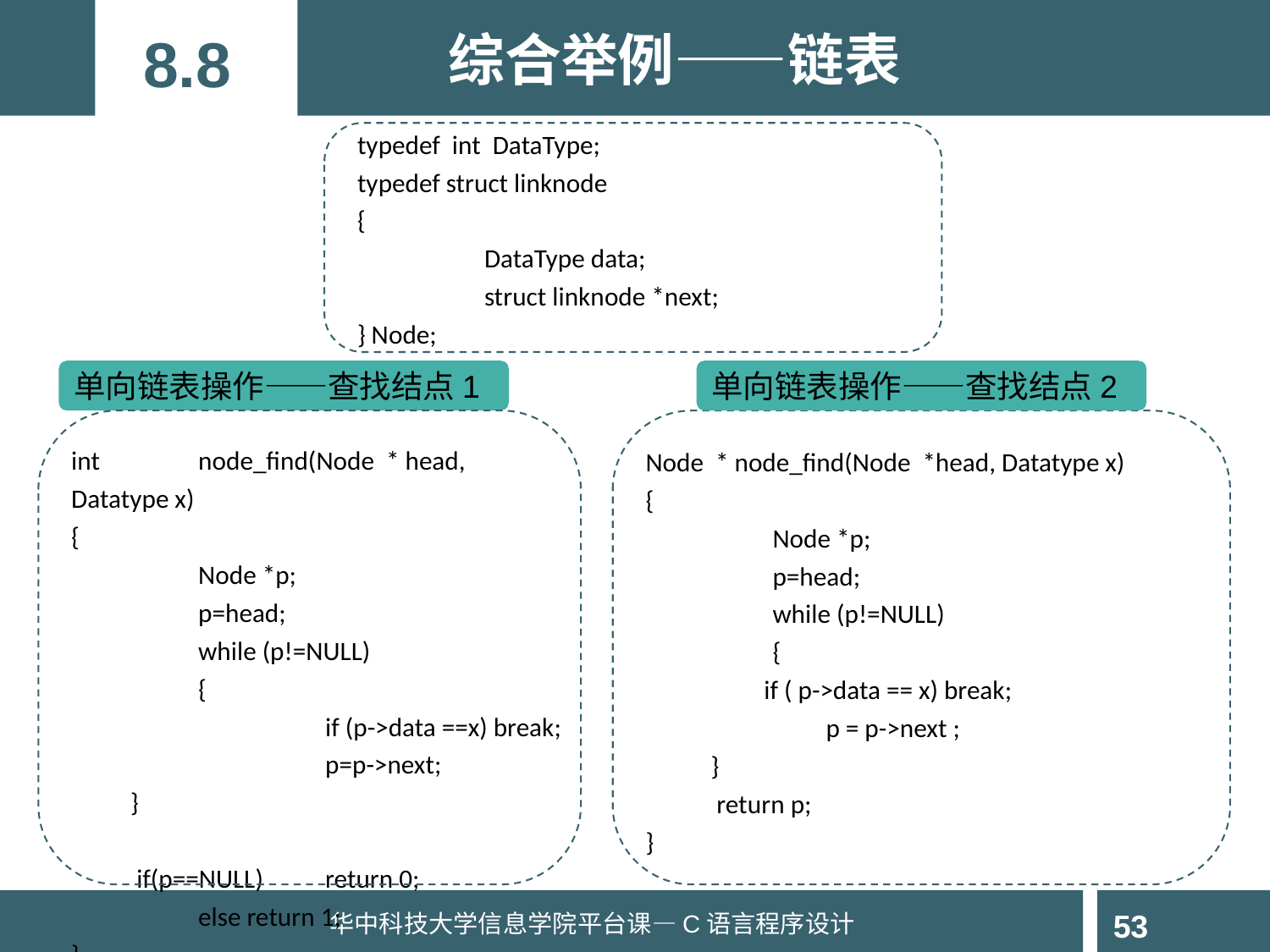

综合举例——链表
8.8
typedef  int  DataType;
typedef struct linknode
{
	DataType data;
	struct linknode *next;
} Node;

单向链表操作——查找结点1
单向链表操作——查找结点2

int 	node_find(Node  * head, Datatype x)
{
	Node *p;
	p=head;
	while (p!=NULL)
	{
		if (p->data ==x) break;
		p=p->next;
          }
           if(p==NULL)	return 0;
	else return 1;
}
Node  * node_find(Node  *head, Datatype x)
{
	Node *p;
	p=head;
	while (p!=NULL)
	{
                    if ( p->data == x) break;
	         p = p->next ;
           }
            return p;
}